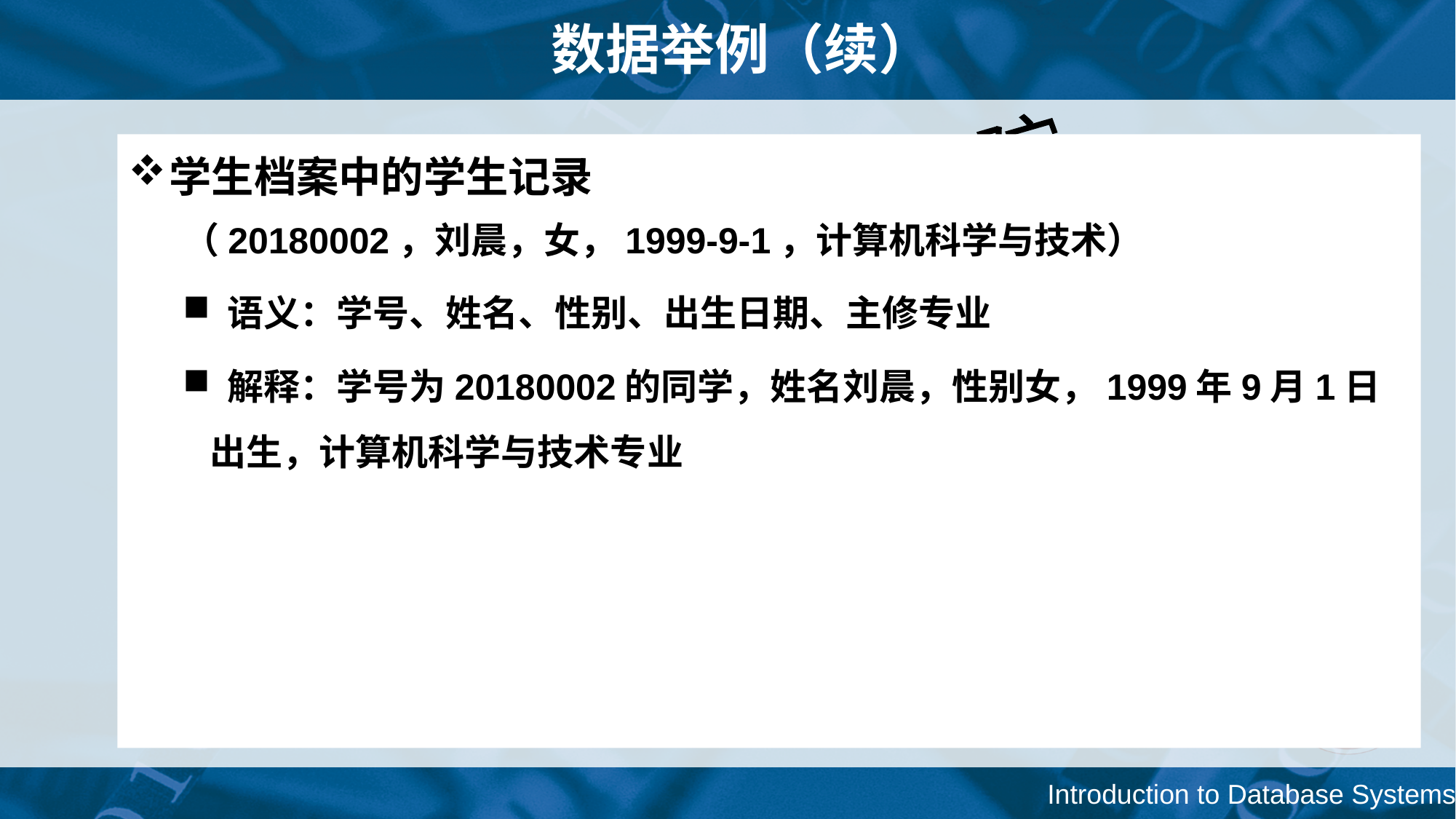

# 数据举例（续）
学生档案中的学生记录
（20180002，刘晨，女，1999-9-1，计算机科学与技术）
 语义：学号、姓名、性别、出生日期、主修专业
 解释：学号为20180002的同学，姓名刘晨，性别女，1999年9月1日出生，计算机科学与技术专业